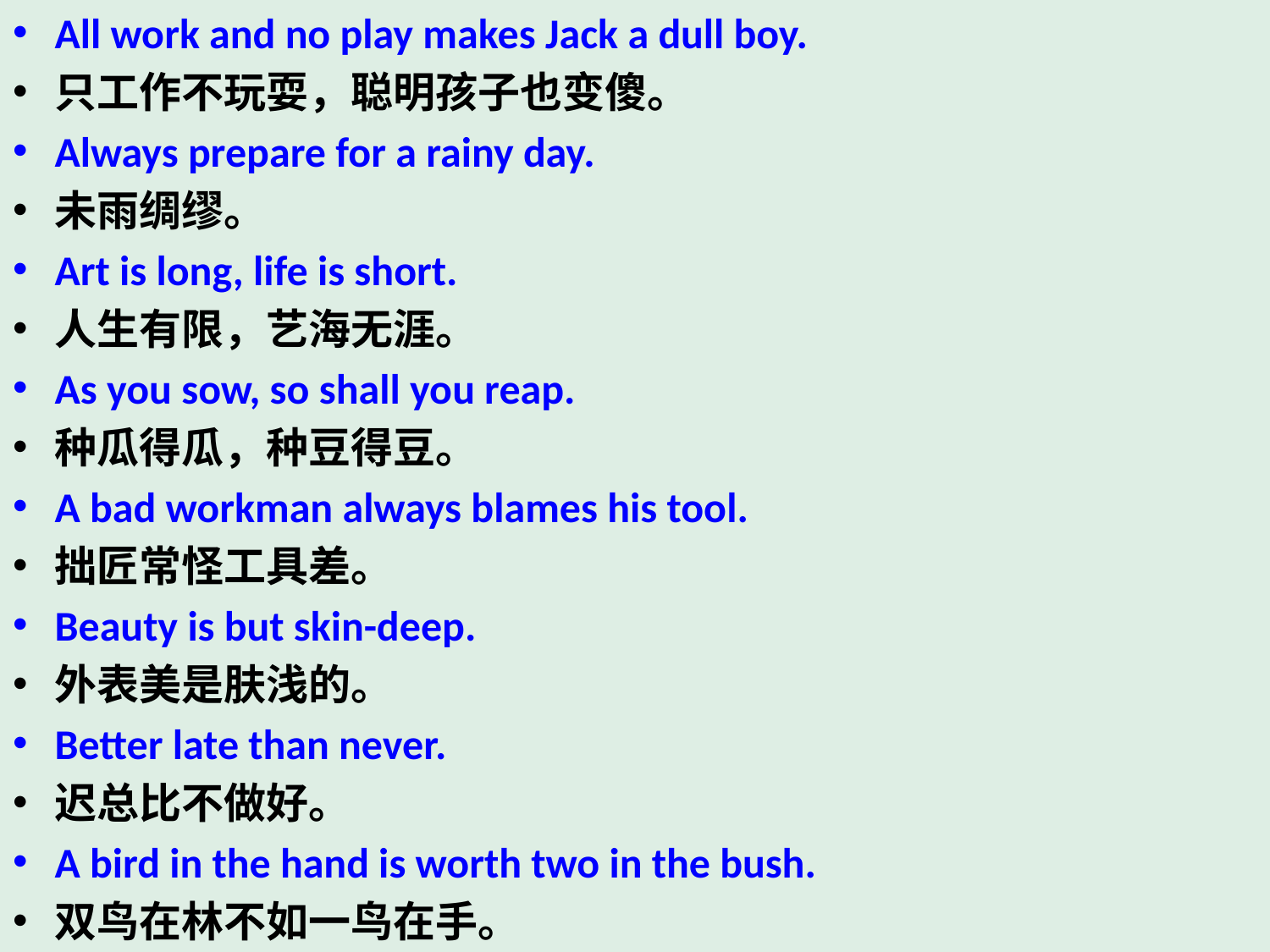

All work and no play makes Jack a dull boy.
只工作不玩耍，聪明孩子也变傻。
Always prepare for a rainy day.
未雨绸缪。
Art is long, life is short.
人生有限，艺海无涯。
As you sow, so shall you reap.
种瓜得瓜，种豆得豆。
A bad workman always blames his tool.
拙匠常怪工具差。
Beauty is but skin-deep.
外表美是肤浅的。
Better late than never.
迟总比不做好。
A bird in the hand is worth two in the bush.
双鸟在林不如一鸟在手。